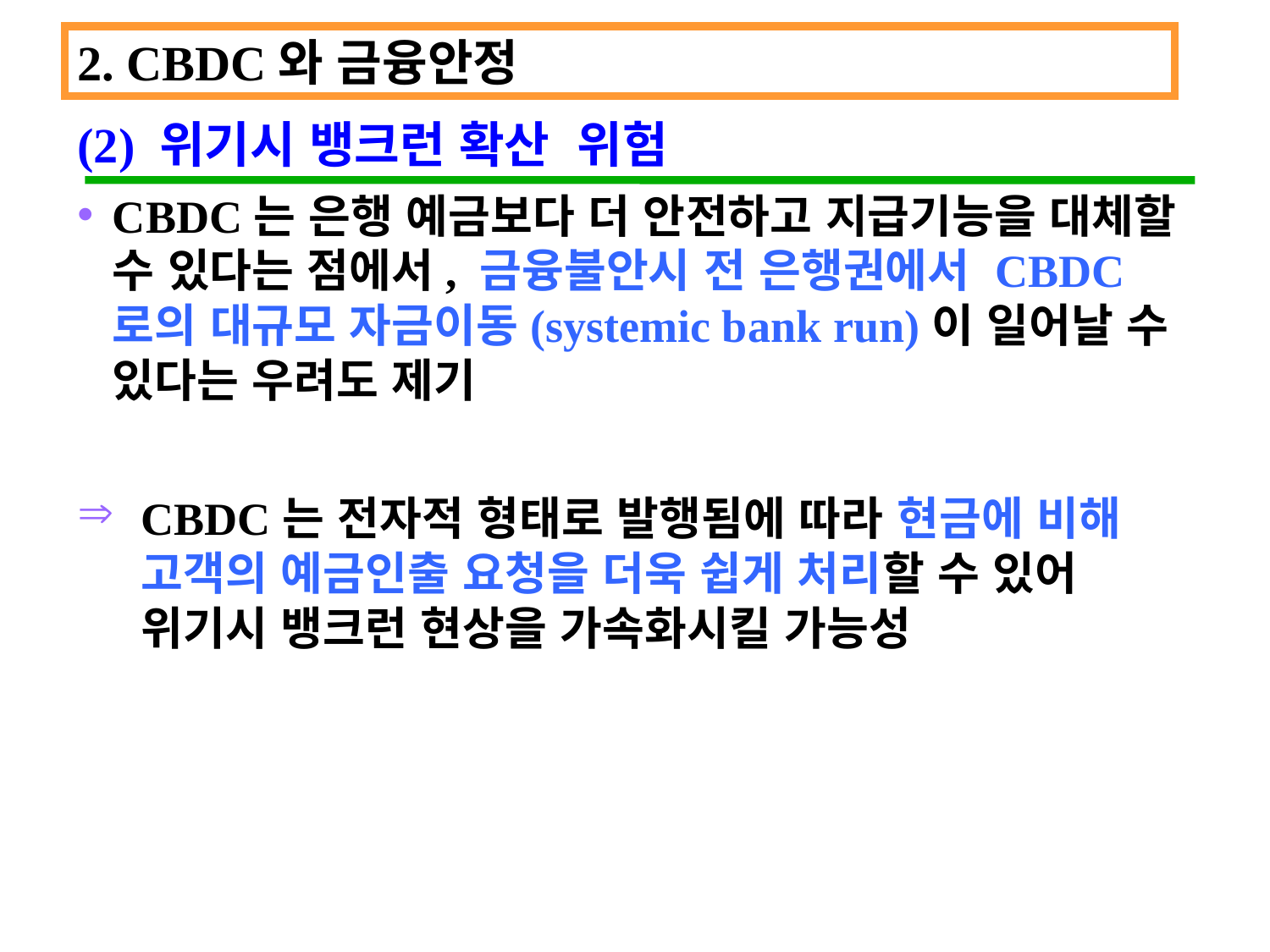

2. CBDC와 금융안정
(2) 위기시 뱅크런 확산  위험
CBDC는 은행 예금보다 더 안전하고 지급기능을 대체할 수 있다는 점에서, 금융불안시 전 은행권에서 CBDC로의 대규모 자금이동(systemic bank run)이 일어날 수 있다는 우려도 제기

CBDC는 전자적 형태로 발행됨에 따라 현금에 비해 고객의 예금인출 요청을 더욱 쉽게 처리할 수 있어 위기시 뱅크런 현상을 가속화시킬 가능성